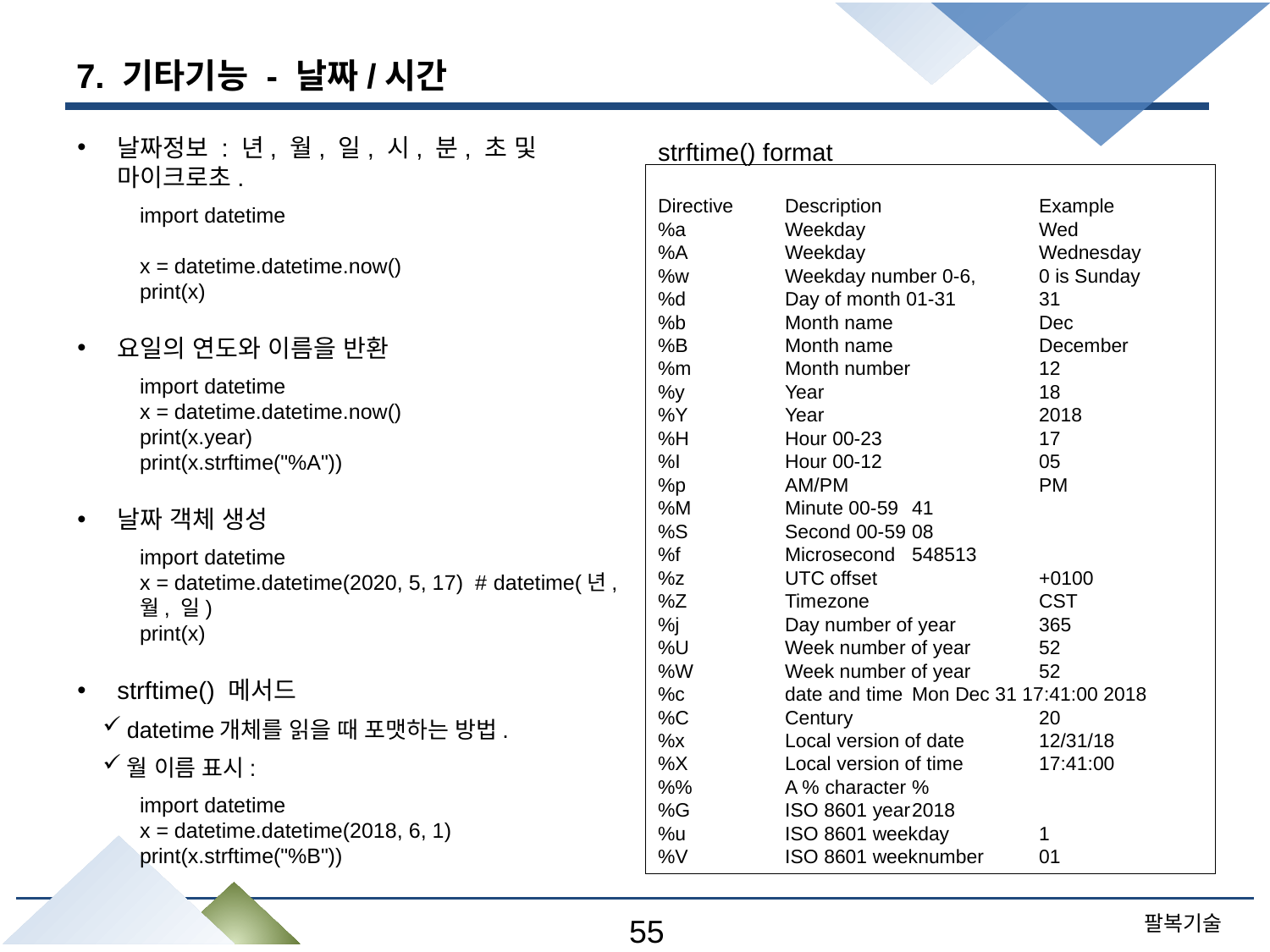

# 7. 기타기능 - 날짜/시간
날짜정보 : 년, 월, 일, 시, 분, 초 및 마이크로초.
import datetime

x = datetime.datetime.now()
print(x)

요일의 연도와 이름을 반환
import datetime
x = datetime.datetime.now()
print(x.year)
print(x.strftime("%A"))

날짜 객체 생성
import datetime
x = datetime.datetime(2020, 5, 17)  # datetime(년, 월, 일)
print(x)

strftime() 메서드
datetime개체를 읽을 때 포맷하는 방법.
월 이름 표시:
import datetime
x = datetime.datetime(2018, 6, 1)
print(x.strftime("%B"))
strftime() format

Directive	Description		Example
%a	Weekday		Wed
%A	Weekday		Wednesday
%w	Weekday number 0-6, 	0 is Sunday
%d	Day of month 01-31	31
%b	Month name		Dec
%B	Month name		December
%m	Month number 	12
%y	Year		18
%Y	Year		2018
%H	Hour 00-23		17
%I	Hour 00-12		05
%p	AM/PM		PM
%M	Minute 00-59	41
%S	Second 00-59	08
%f	Microsecond 	548513
%z	UTC offset		+0100
%Z	Timezone		CST
%j	Day number of year 	365
%U	Week number of year	52
%W	Week number of year	52
%c	date and time	Mon Dec 31 17:41:00 2018
%C	Century		20
%x	Local version of date	12/31/18
%X	Local version of time	17:41:00
%%	A % character	%
%G	ISO 8601 year	2018
%u	ISO 8601 weekday 	1
%V	ISO 8601 weeknumber	01
55